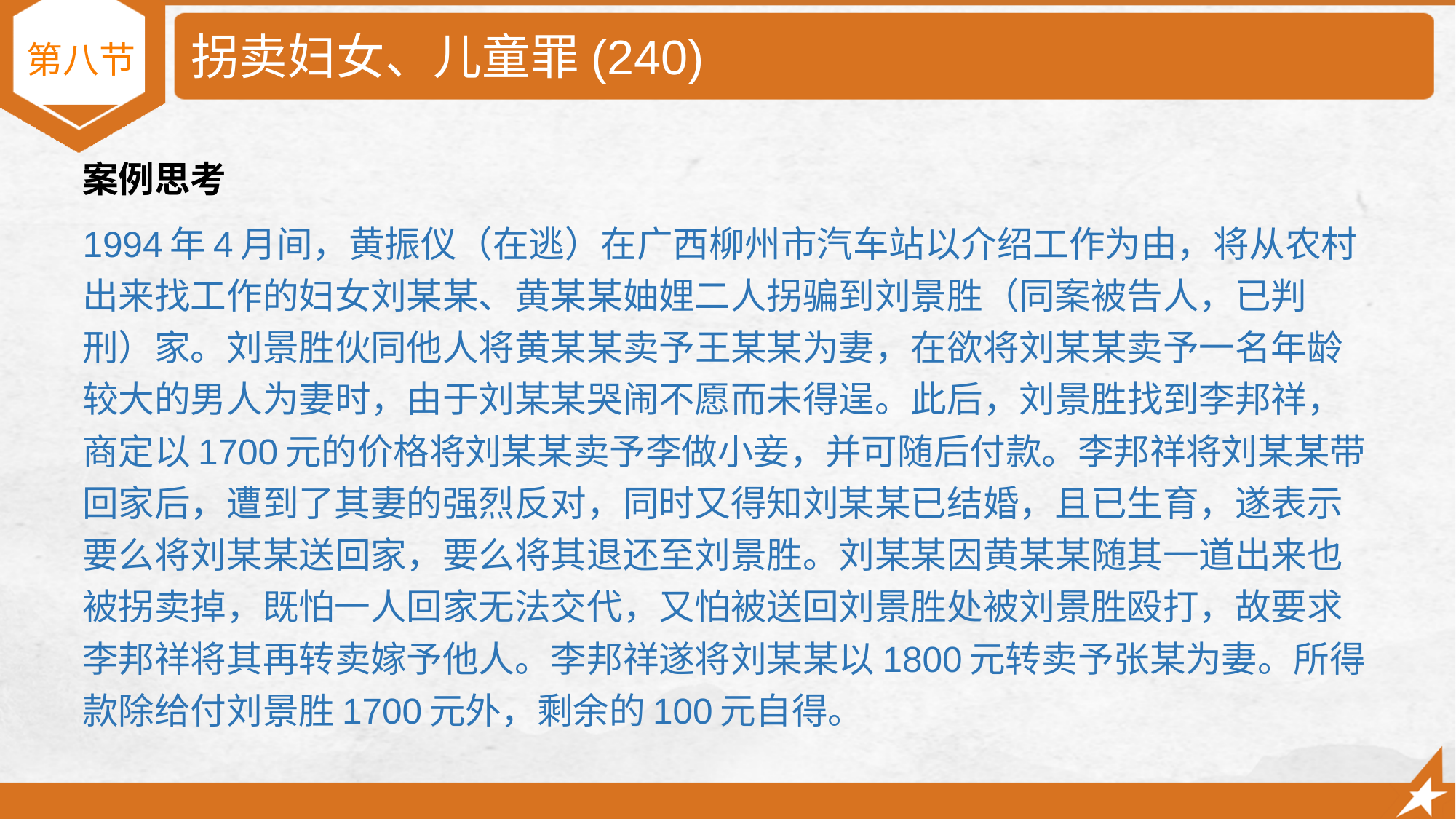

# 拐卖妇女、儿童罪(240)
第八节
案例思考
1994年4月间，黄振仪（在逃）在广西柳州市汽车站以介绍工作为由，将从农村出来找工作的妇女刘某某、黄某某妯娌二人拐骗到刘景胜（同案被告人，已判刑）家。刘景胜伙同他人将黄某某卖予王某某为妻，在欲将刘某某卖予一名年龄较大的男人为妻时，由于刘某某哭闹不愿而未得逞。此后，刘景胜找到李邦祥，商定以1700元的价格将刘某某卖予李做小妾，并可随后付款。李邦祥将刘某某带回家后，遭到了其妻的强烈反对，同时又得知刘某某已结婚，且已生育，遂表示要么将刘某某送回家，要么将其退还至刘景胜。刘某某因黄某某随其一道出来也被拐卖掉，既怕一人回家无法交代，又怕被送回刘景胜处被刘景胜殴打，故要求李邦祥将其再转卖嫁予他人。李邦祥遂将刘某某以1800元转卖予张某为妻。所得款除给付刘景胜1700元外，剩余的100元自得。